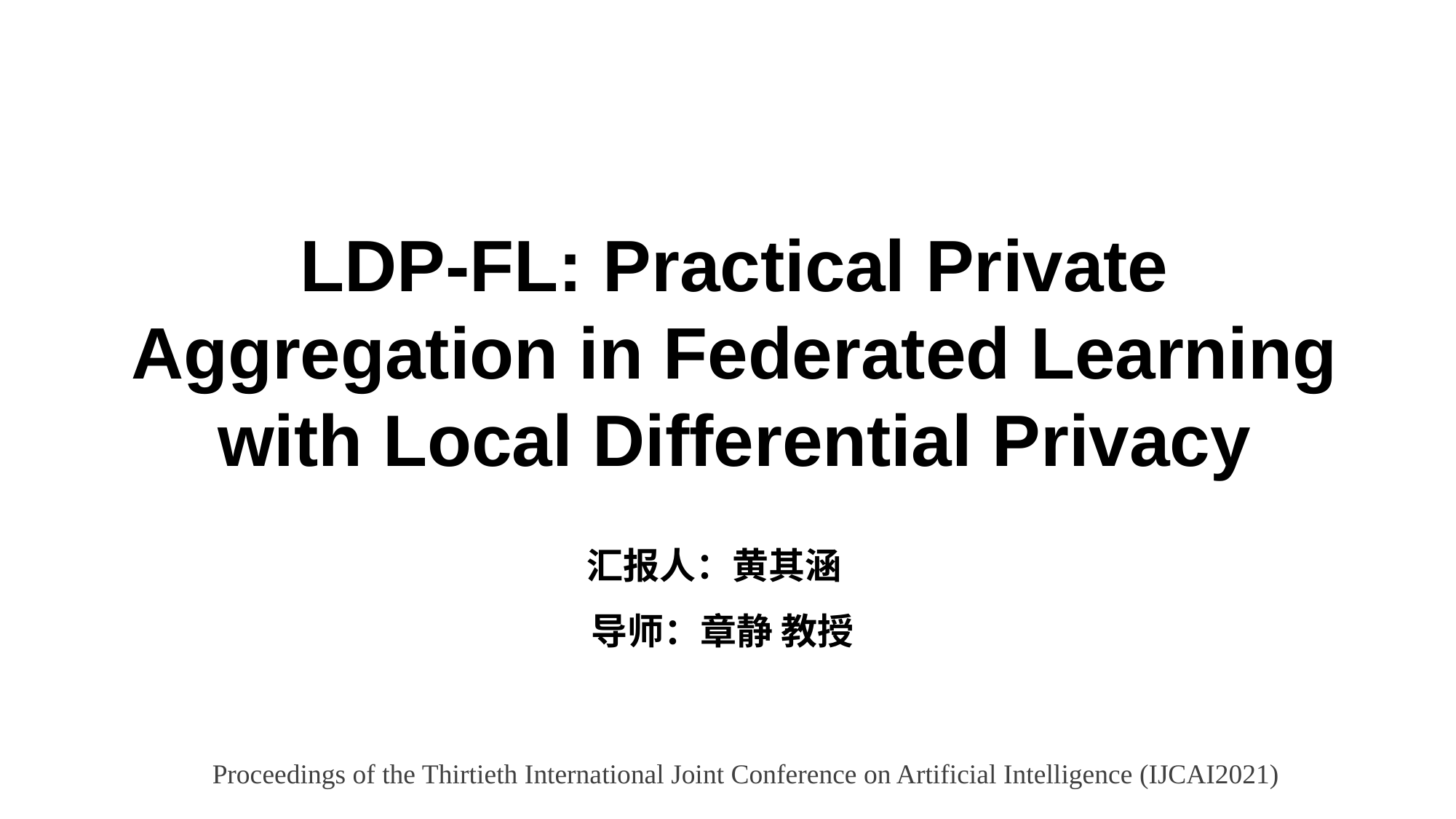

LDP-FL: Practical Private Aggregation in Federated Learning
with Local Differential Privacy
汇报人：黄其涵
 导师：章静 教授
Proceedings of the Thirtieth International Joint Conference on Artificial Intelligence (IJCAI2021)